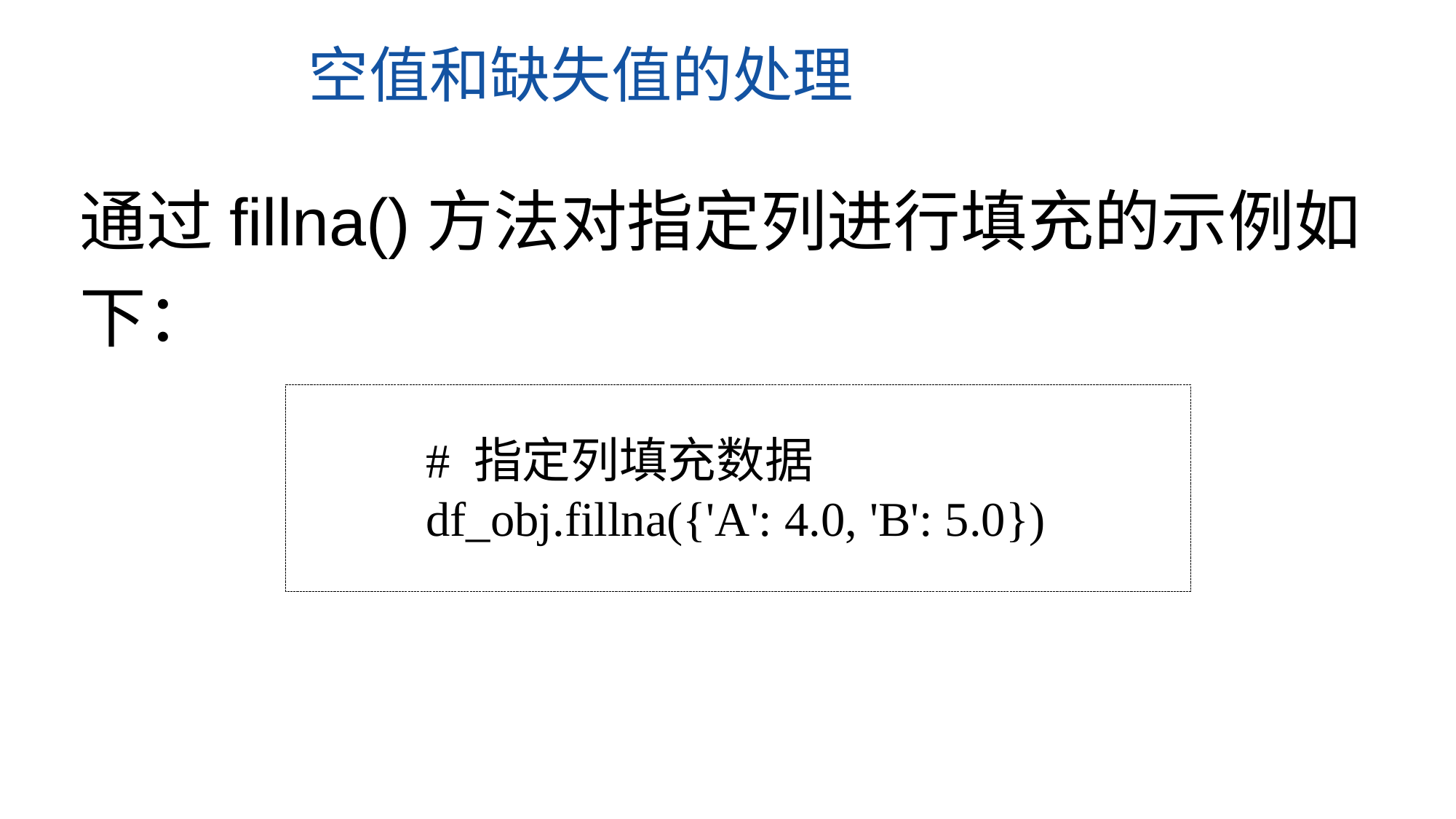

空值和缺失值的处理
通过fillna()方法对指定列进行填充的示例如下：

# 指定列填充数据
df_obj.fillna({'A': 4.0, 'B': 5.0})